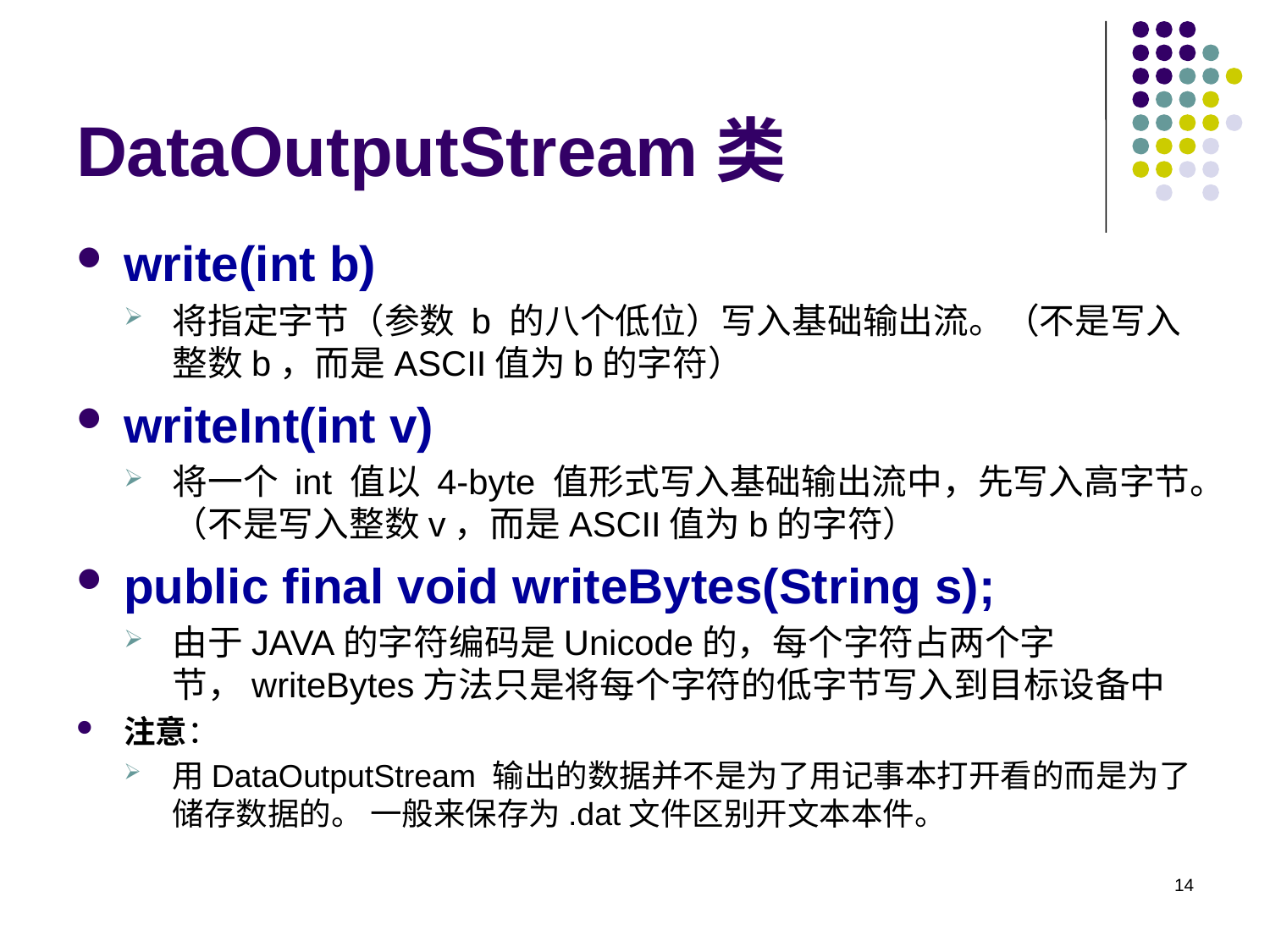

# DataOutputStream类
write(int b)
将指定字节（参数 b 的八个低位）写入基础输出流。（不是写入整数b，而是ASCII值为b的字符）
writeInt(int v)
将一个 int 值以 4-byte 值形式写入基础输出流中，先写入高字节。（不是写入整数v，而是ASCII值为b的字符）
public final void writeBytes(String s);
由于JAVA的字符编码是Unicode的，每个字符占两个字节，writeBytes方法只是将每个字符的低字节写入到目标设备中
注意：
用DataOutputStream 输出的数据并不是为了用记事本打开看的而是为了储存数据的。 一般来保存为.dat文件区别开文本本件。

14